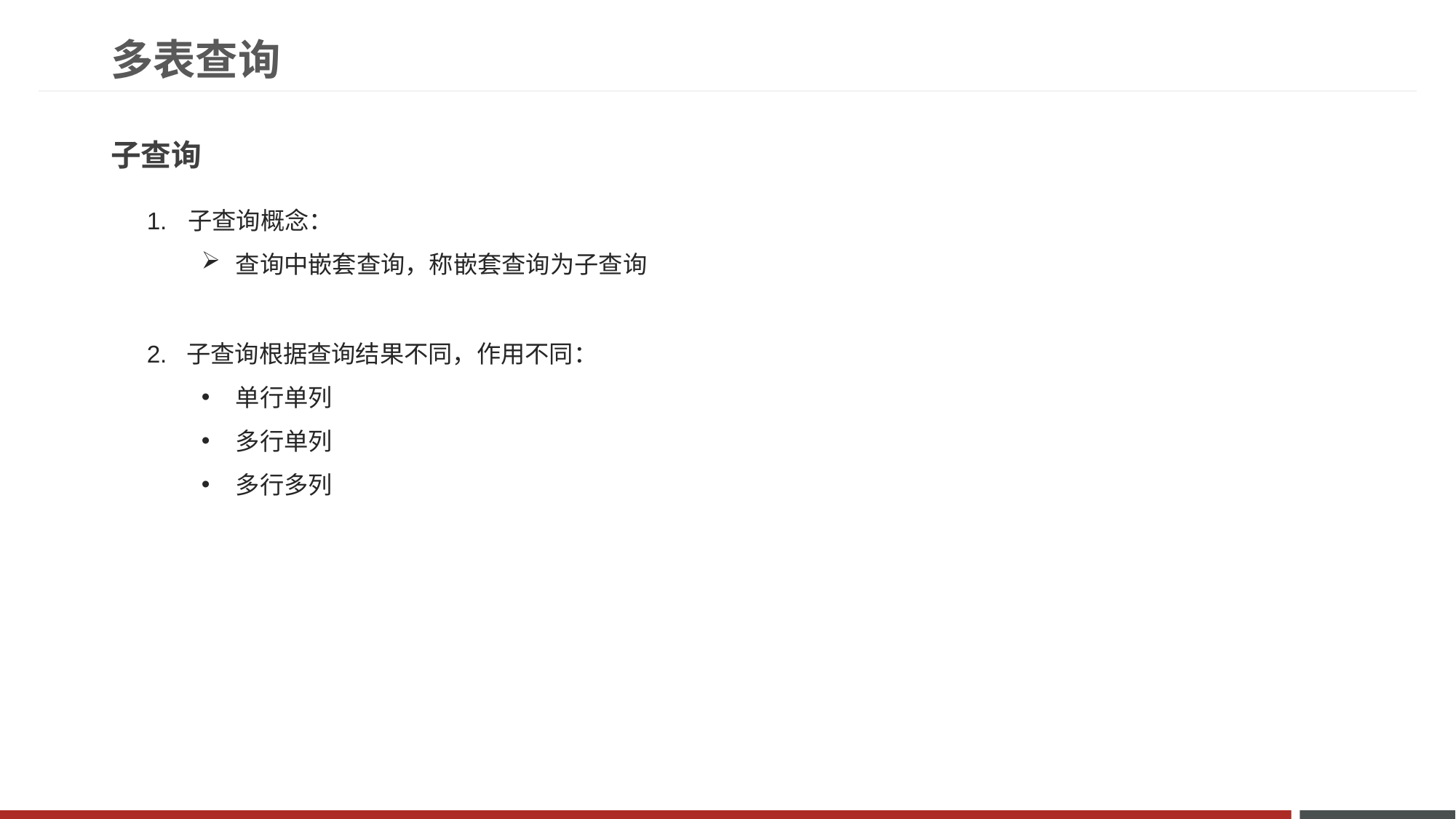

多表查询
子查询
子查询概念：
查询中嵌套查询，称嵌套查询为子查询
2.  子查询根据查询结果不同，作用不同：
单行单列
多行单列
多行多列